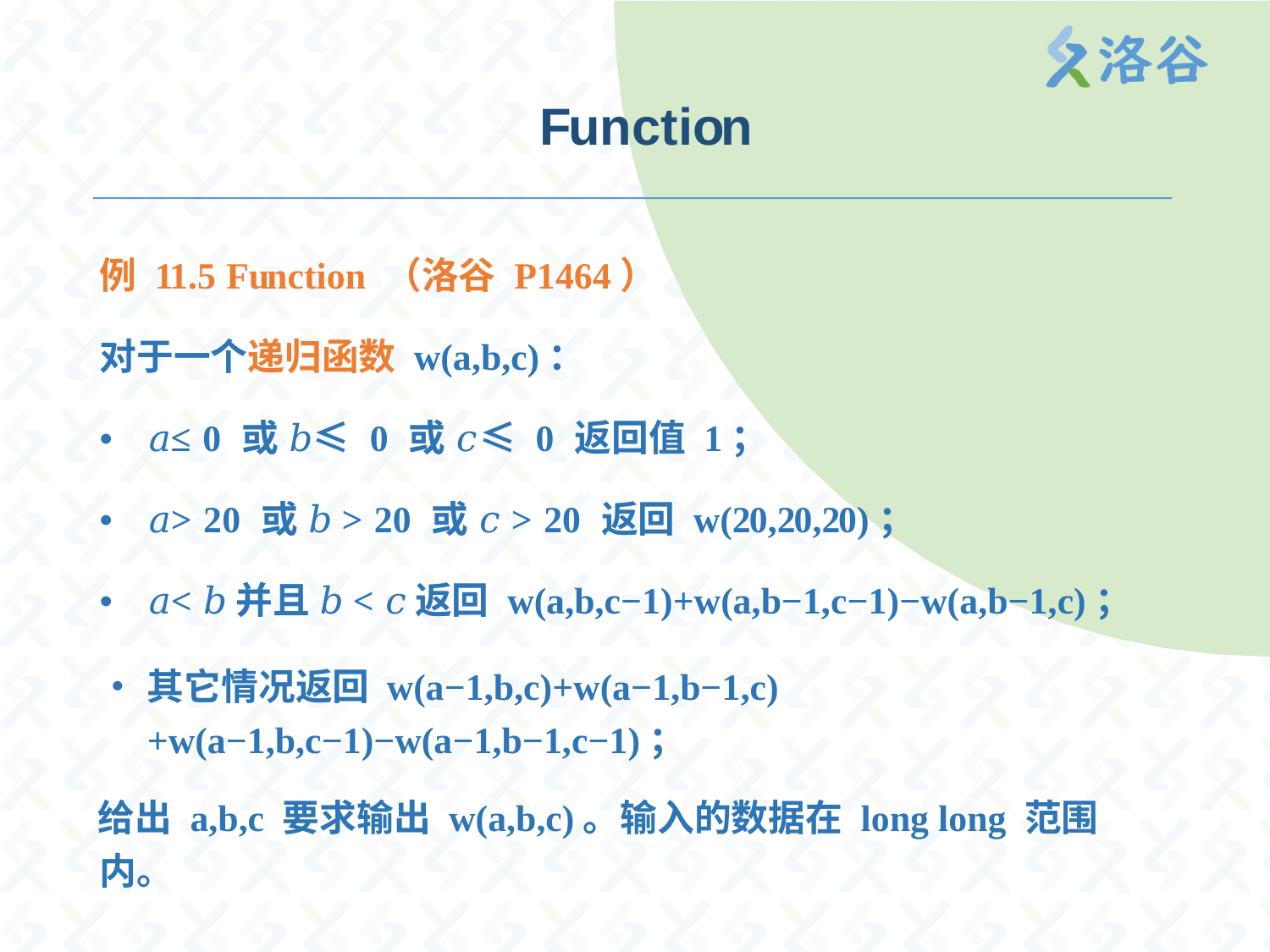

# Function

例 11.5 Function （洛谷 P1464）

对于一个递归函数 w(a,b,c)：

•	𝑎≤ 0 或 𝑏≤ 0 或 𝑐≤ 0 返回值 1；

•	𝑎> 20 或 𝑏> 20 或 𝑐> 20 返回 w(20,20,20)；

•	𝑎< 𝑏并且 𝑏< 𝑐返回 w(a,b,c−1)+w(a,b−1,c−1)−w(a,b−1,c)；

•	其它情况返回 w(a−1,b,c)+w(a−1,b−1,c)+w(a−1,b,c−1)−w(a−1,b−1,c−1)；

给出 a,b,c 要求输出 w(a,b,c)。输入的数据在 long long 范围内。